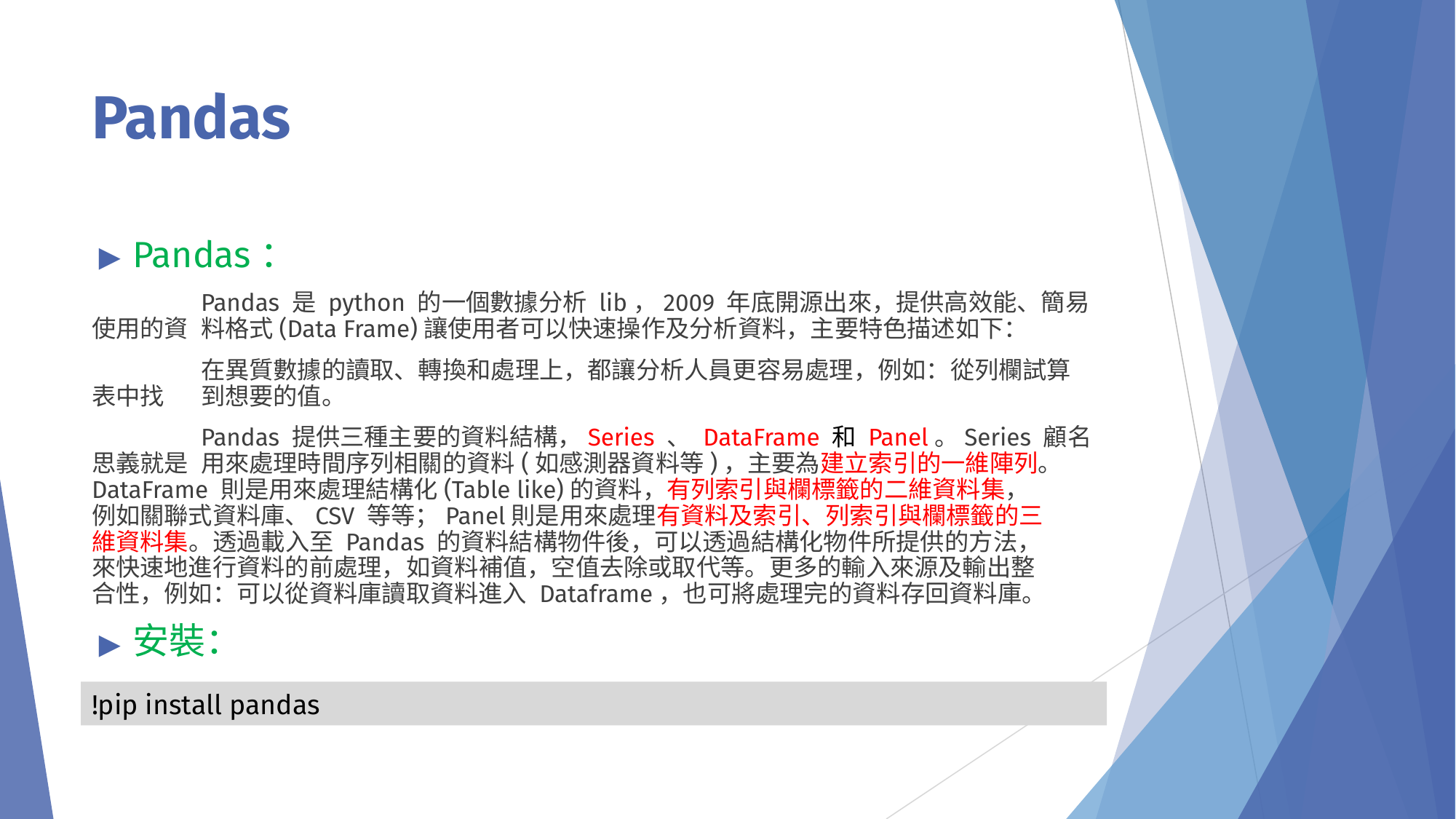

# Pandas
Pandas：
	Pandas 是 python 的一個數據分析 lib，2009 年底開源出來，提供高效能、簡易使用的資	料格式(Data Frame)讓使用者可以快速操作及分析資料，主要特色描述如下：
	在異質數據的讀取、轉換和處理上，都讓分析人員更容易處理，例如：從列欄試算表中找	到想要的值。
	Pandas 提供三種主要的資料結構，Series 、 DataFrame 和 Panel。Series 顧名思義就是	用來處理時間序列相關的資料(如感測器資料等)，主要為建立索引的一維陣列。	DataFrame 則是用來處理結構化(Table like)的資料，有列索引與欄標籤的二維資料集，	例如關聯式資料庫、CSV 等等；Panel則是用來處理有資料及索引、列索引與欄標籤的三	維資料集。透過載入至 Pandas 的資料結構物件後，可以透過結構化物件所提供的方法，	來快速地進行資料的前處理，如資料補值，空值去除或取代等。更多的輸入來源及輸出整	合性，例如：可以從資料庫讀取資料進入 Dataframe，也可將處理完的資料存回資料庫。
安裝：
!pip install pandas